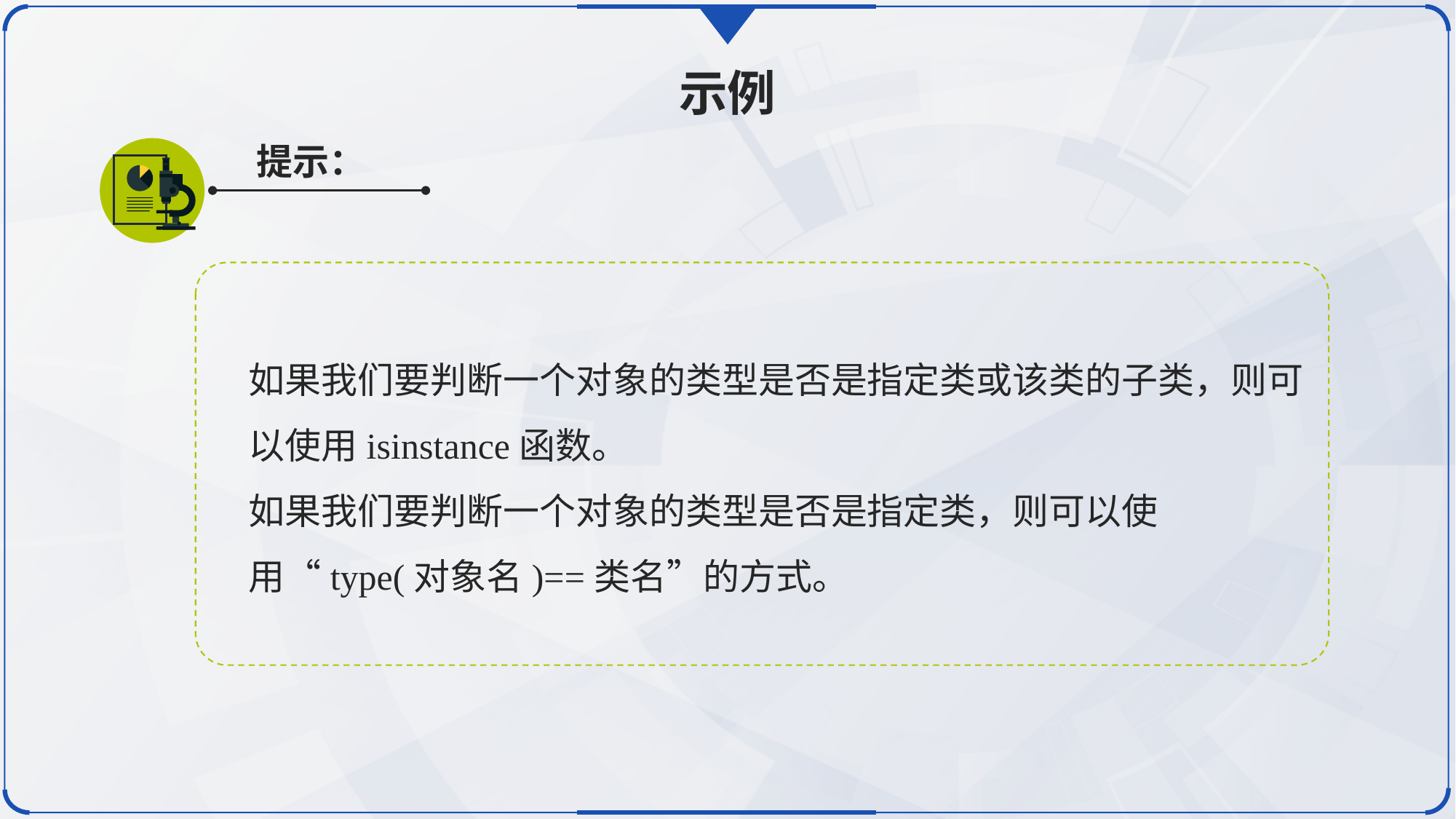

示例
提示：

如果我们要判断一个对象的类型是否是指定类或该类的子类，则可以使用isinstance函数。
如果我们要判断一个对象的类型是否是指定类，则可以使用“type(对象名)==类名”的方式。